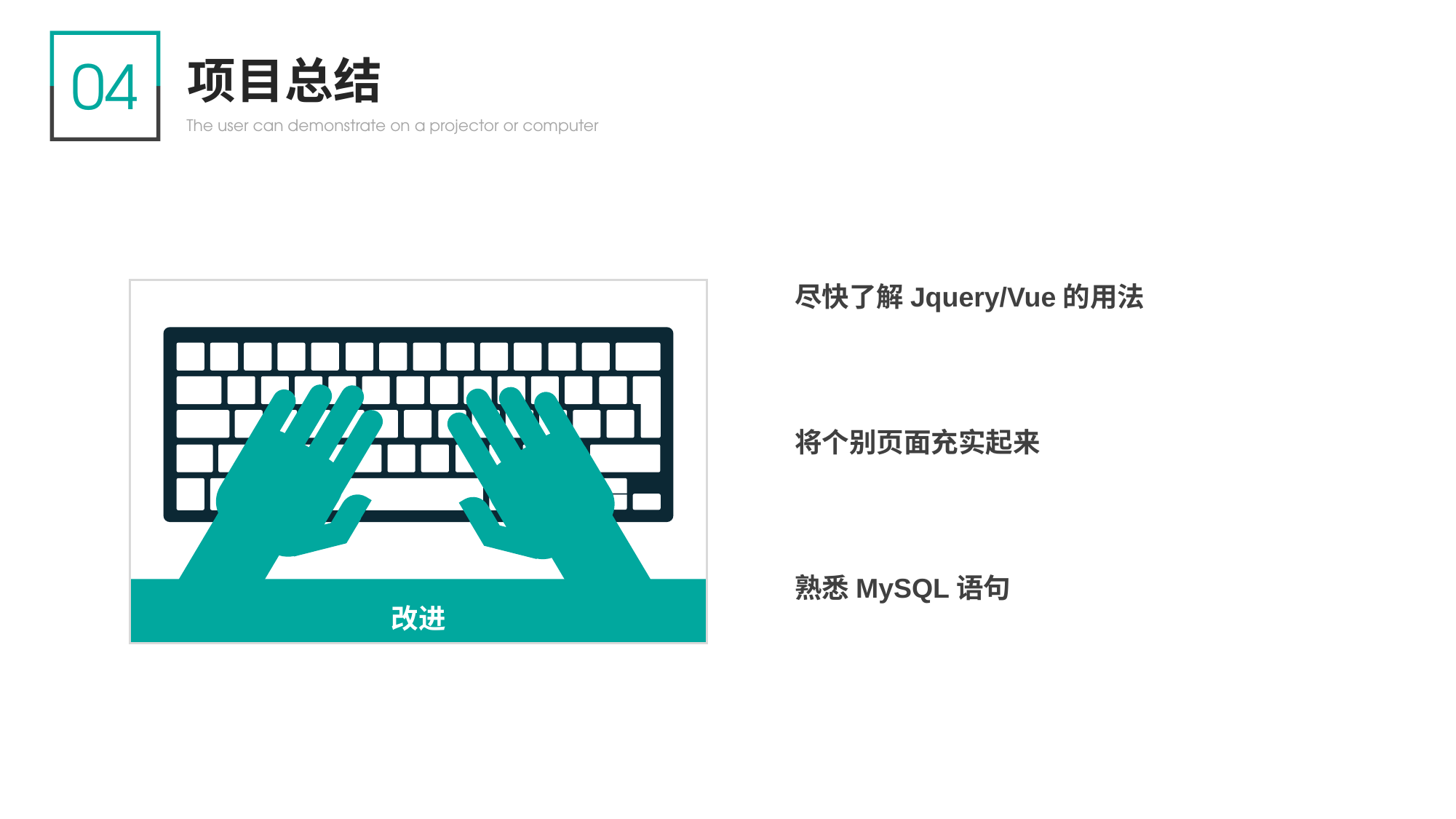

04
项目总结
The user can demonstrate on a projector or computer

尽快了解Jquery/Vue的用法

将个别页面充实起来
熟悉MySQL语句
改进